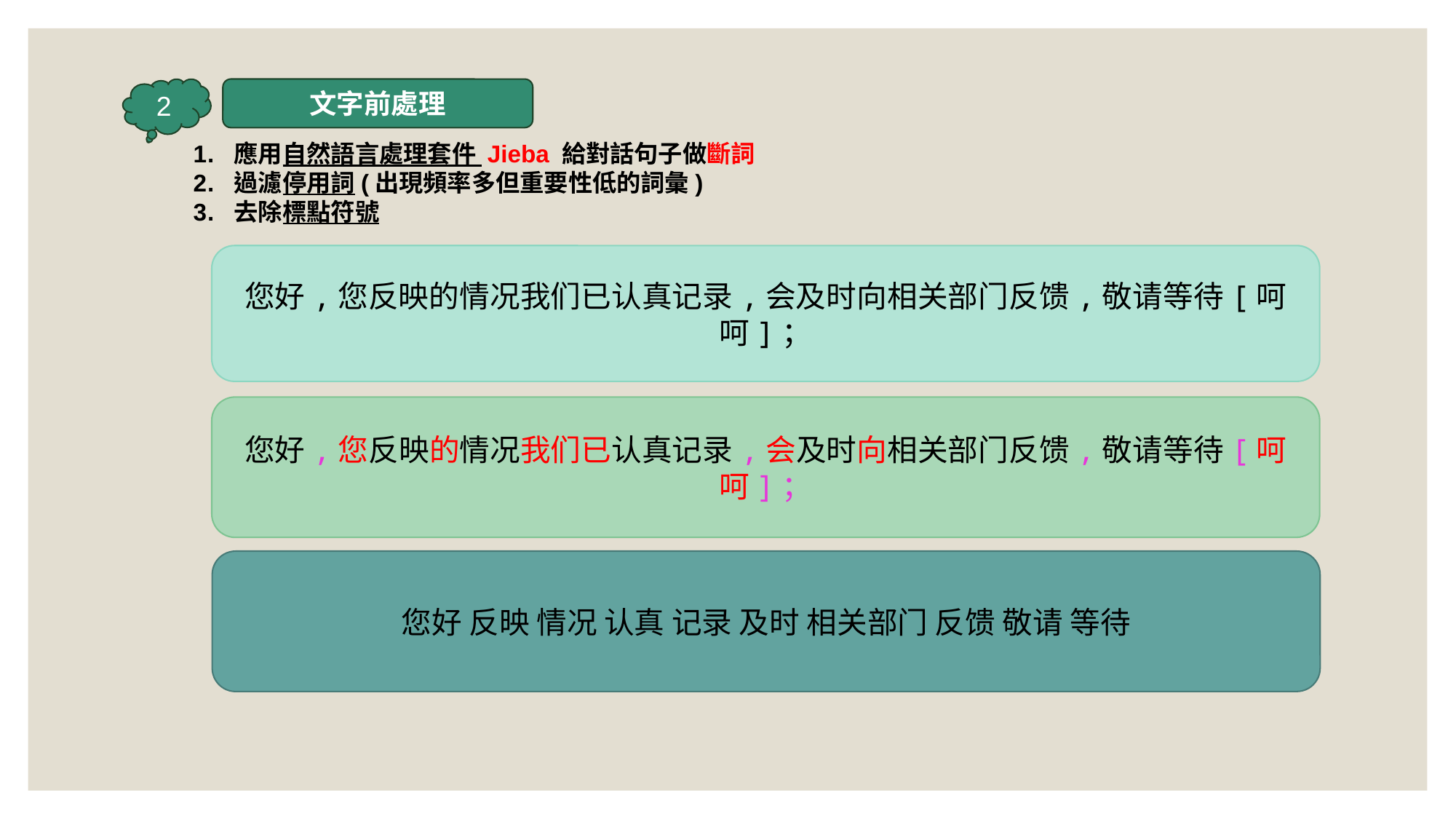

2
文字前處理
應用自然語言處理套件 Jieba 給對話句子做斷詞
過濾停用詞(出現頻率多但重要性低的詞彙)
去除標點符號
您好,您反映的情况我们已认真记录,会及时向相关部门反馈,敬请等待[呵呵]；
您好,您反映的情况我们已认真记录,会及时向相关部门反馈,敬请等待[呵呵]；
您好 反映 情况 认真 记录 及时 相关部门 反馈 敬请 等待